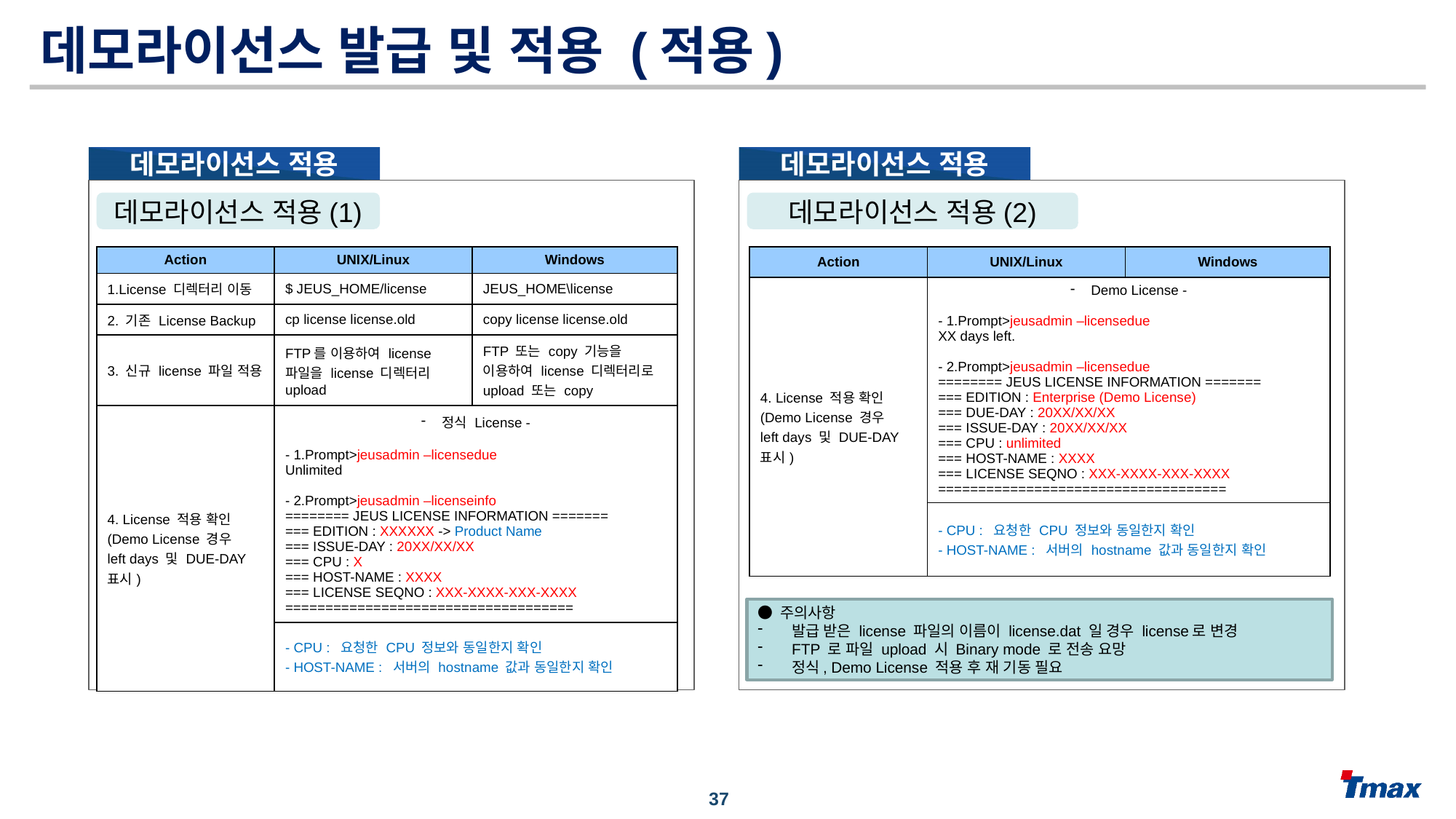

데모라이선스 발급 및 적용 (적용)
데모라이선스 적용
데모라이선스 적용

데모라이선스 적용(2)
데모라이선스 적용(1)
| Action | UNIX/Linux | Windows |
| --- | --- | --- |
| 4. License 적용 확인 (Demo License 경우 left days 및 DUE-DAY 표시) | Demo License - - 1.Prompt>jeusadmin –licensedue XX days left. - 2.Prompt>jeusadmin –licensedue ======== JEUS LICENSE INFORMATION ======= === EDITION : Enterprise (Demo License) === DUE-DAY : 20XX/XX/XX === ISSUE-DAY : 20XX/XX/XX === CPU : unlimited === HOST-NAME : XXXX === LICENSE SEQNO : XXX-XXXX-XXX-XXXX ==================================== |  |
|  | - CPU : 요청한 CPU 정보와 동일한지 확인 - HOST-NAME : 서버의 hostname 값과 동일한지 확인 |  |
| Action | UNIX/Linux | Windows |
| --- | --- | --- |
| 1.License 디렉터리 이동 | $ JEUS\_HOME/license | JEUS\_HOME\license |
| 2. 기존 License Backup | cp license license.old | copy license license.old |
| 3. 신규 license 파일 적용 | FTP를 이용하여 license 파일을 license 디렉터리 upload | FTP 또는 copy 기능을 이용하여 license 디렉터리로 upload 또는 copy |
| 4. License 적용 확인 (Demo License 경우 left days 및 DUE-DAY 표시) | 정식 License - - 1.Prompt>jeusadmin –licensedue Unlimited - 2.Prompt>jeusadmin –licenseinfo ======== JEUS LICENSE INFORMATION ======= === EDITION : XXXXXX -> Product Name === ISSUE-DAY : 20XX/XX/XX === CPU : X === HOST-NAME : XXXX === LICENSE SEQNO : XXX-XXXX-XXX-XXXX ==================================== |  |
|  | - CPU : 요청한 CPU 정보와 동일한지 확인 - HOST-NAME : 서버의 hostname 값과 동일한지 확인 |  |
● 주의사항
발급 받은 license 파일의 이름이 license.dat 일 경우 license로 변경
FTP 로 파일 upload 시 Binary mode 로 전송 요망
정식, Demo License 적용 후 재 기동 필요